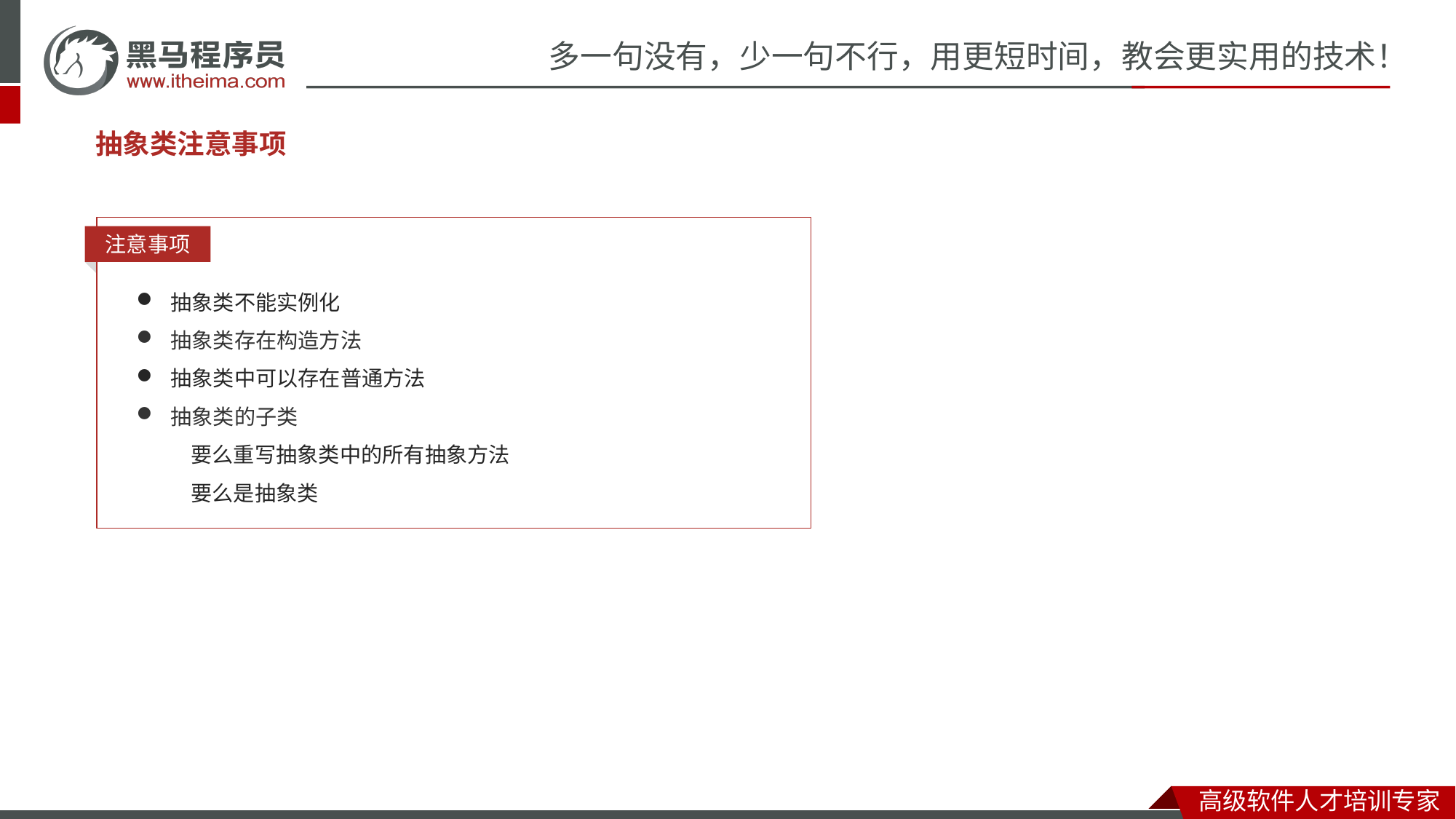

#
抽象类注意事项

注意事项

抽象类不能实例化
抽象类存在构造方法
抽象类中可以存在普通方法
抽象类的子类
要么重写抽象类中的所有抽象方法
要么是抽象类